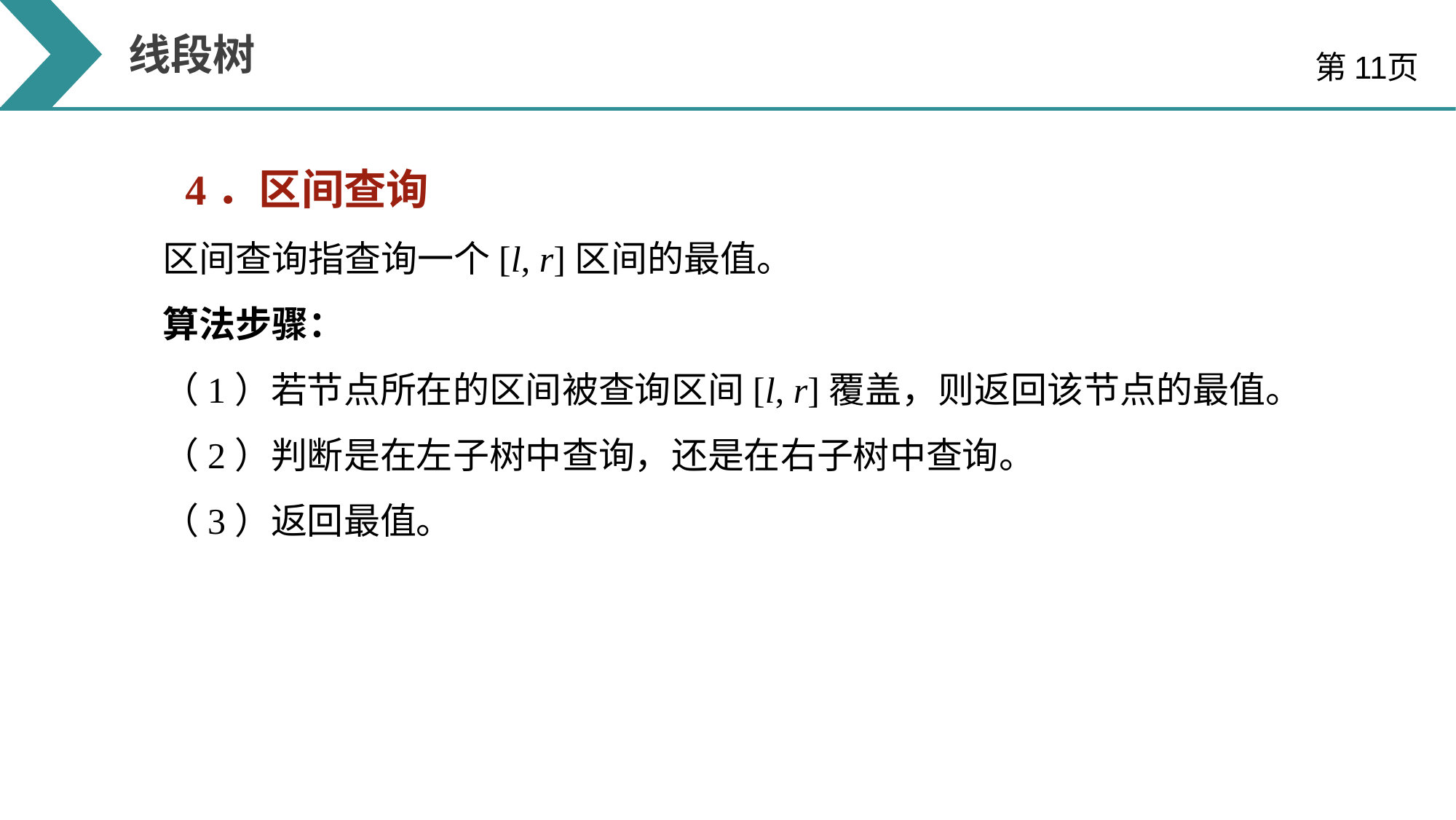

线段树
第11页
4．区间查询
区间查询指查询一个[l, r]区间的最值。
算法步骤：
（1）若节点所在的区间被查询区间[l, r]覆盖，则返回该节点的最值。
（2）判断是在左子树中查询，还是在右子树中查询。
（3）返回最值。